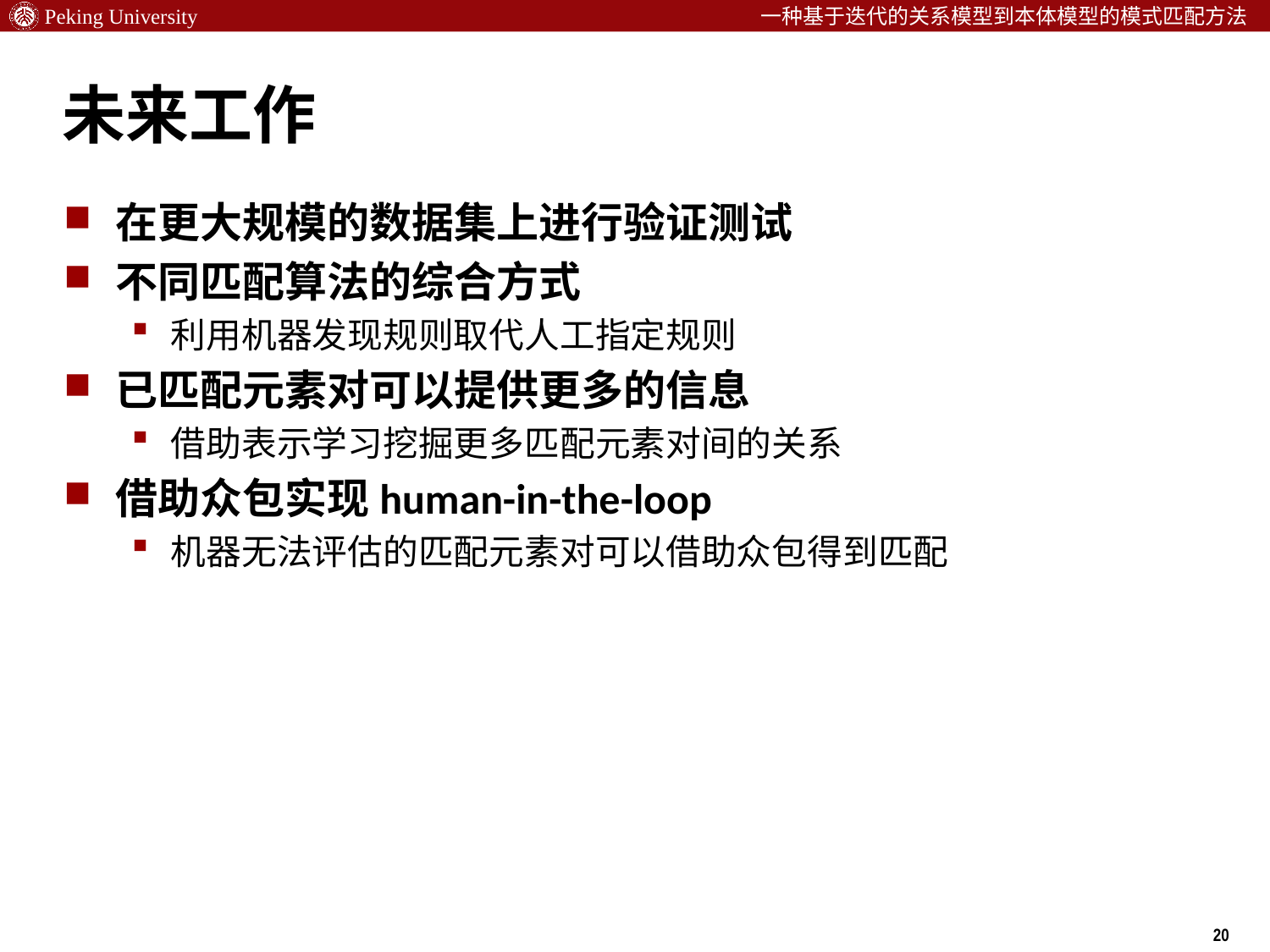

# 未来工作
在更大规模的数据集上进行验证测试
不同匹配算法的综合方式
利用机器发现规则取代人工指定规则
已匹配元素对可以提供更多的信息
借助表示学习挖掘更多匹配元素对间的关系
借助众包实现human-in-the-loop
机器无法评估的匹配元素对可以借助众包得到匹配